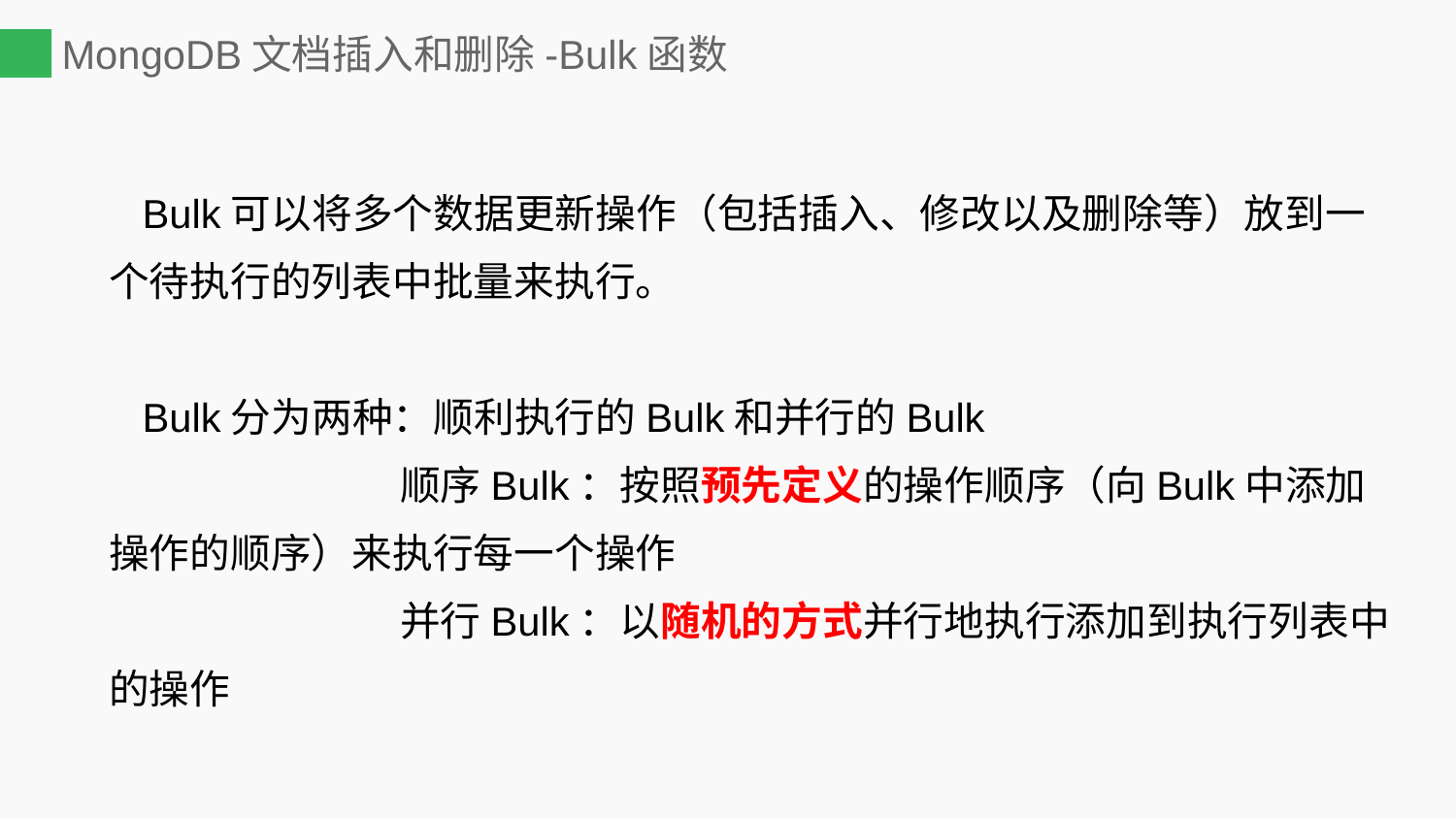

# MongoDB文档插入和删除-Bulk函数
   Bulk可以将多个数据更新操作（包括插入、修改以及删除等）放到一个待执行的列表中批量来执行。

   Bulk分为两种：顺利执行的Bulk和并行的Bulk
		顺序Bulk：按照预先定义的操作顺序（向Bulk中添加操作的顺序）来执行每一个操作
		并行Bulk：以随机的方式并行地执行添加到执行列表中的操作